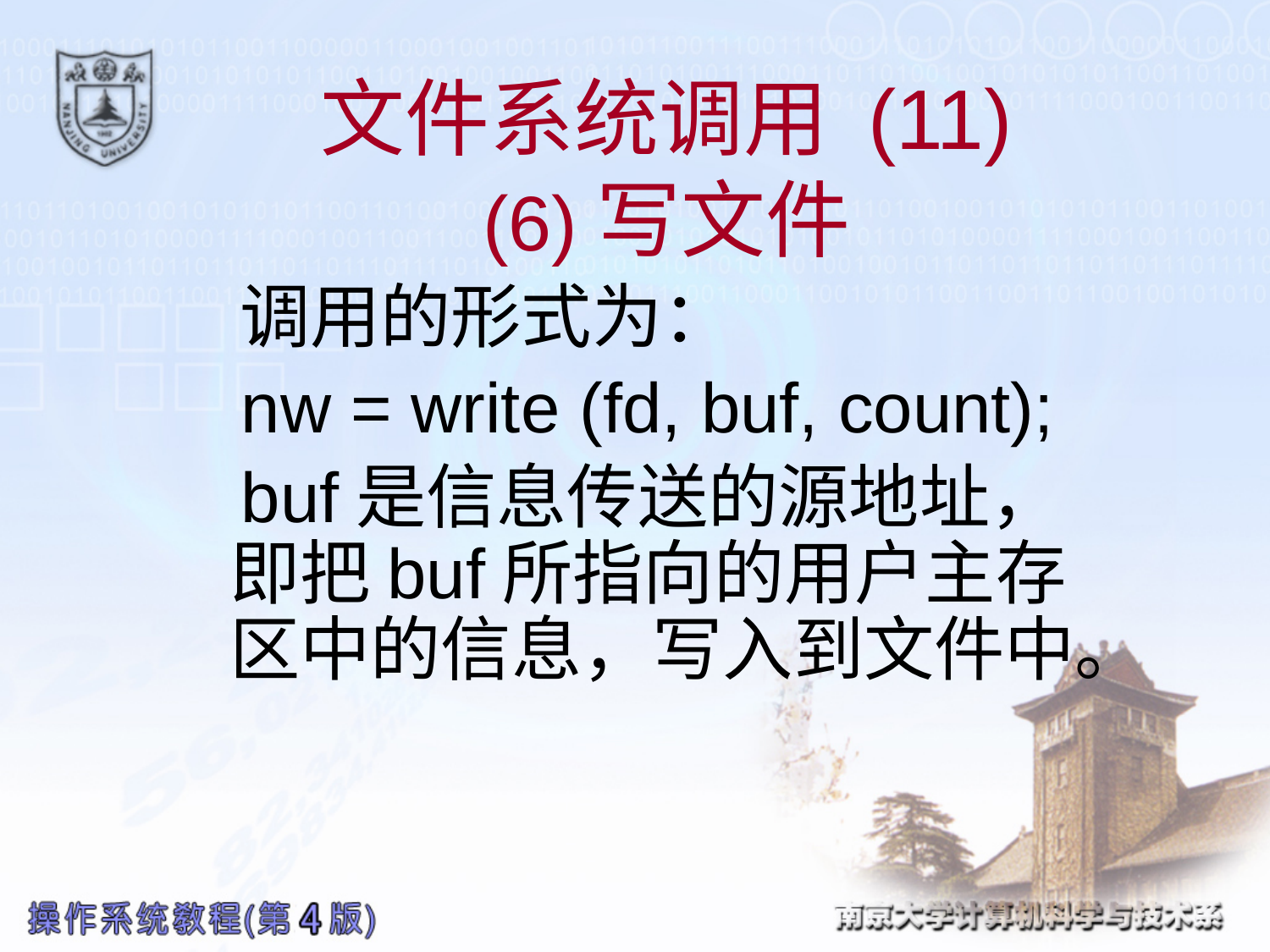

# 文件系统调用 (11) (6)写文件
   调用的形式为：
   nw = write (fd, buf, count);
   buf是信息传送的源地址，即把buf所指向的用户主存区中的信息，写入到文件中。